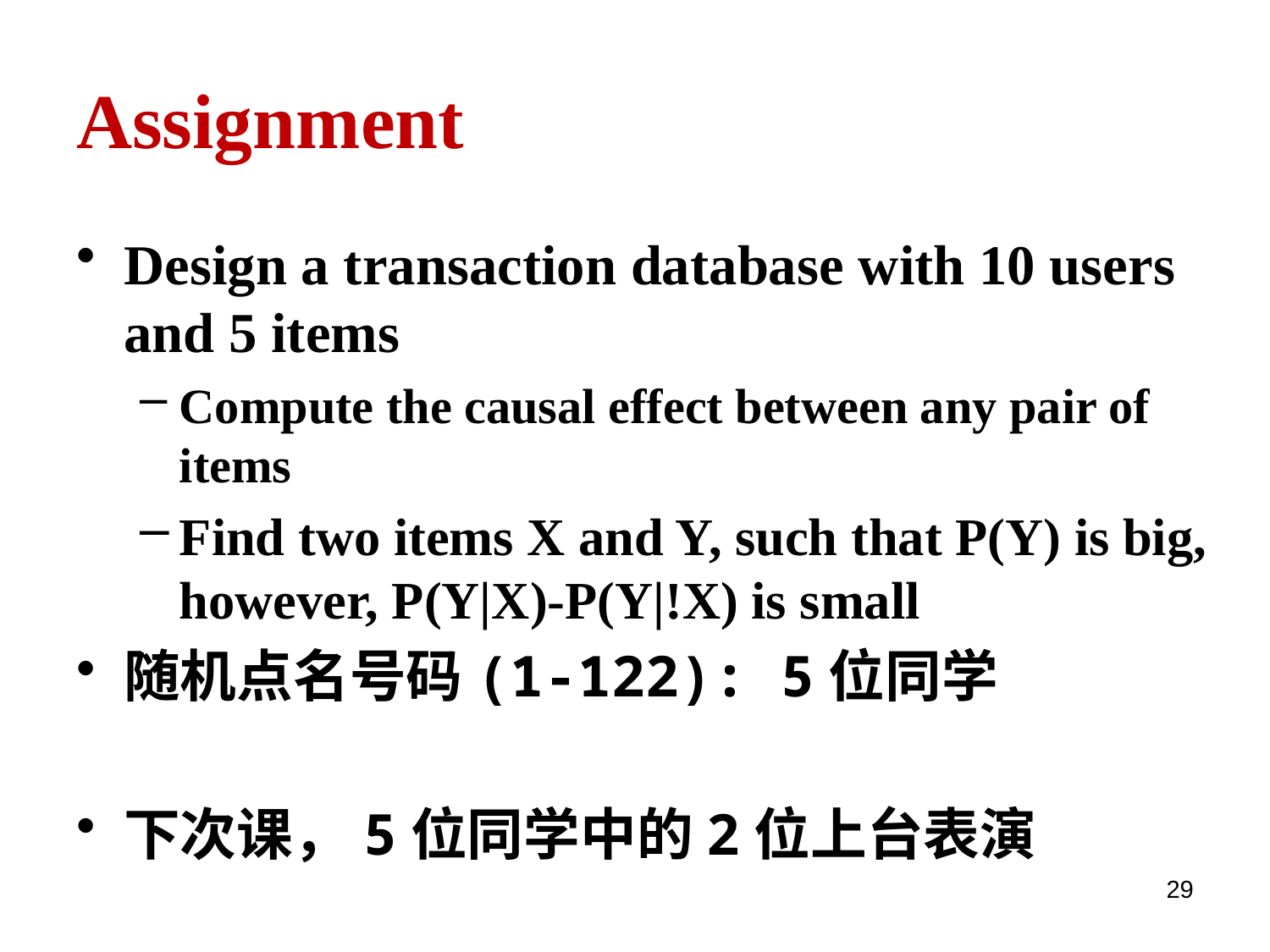

# Assignment
Design a transaction database with 10 users and 5 items
Compute the causal effect between any pair of items
Find two items X and Y, such that P(Y) is big, however, P(Y|X)-P(Y|!X) is small
随机点名号码(1-122): 5位同学

下次课，5位同学中的2位上台表演

29